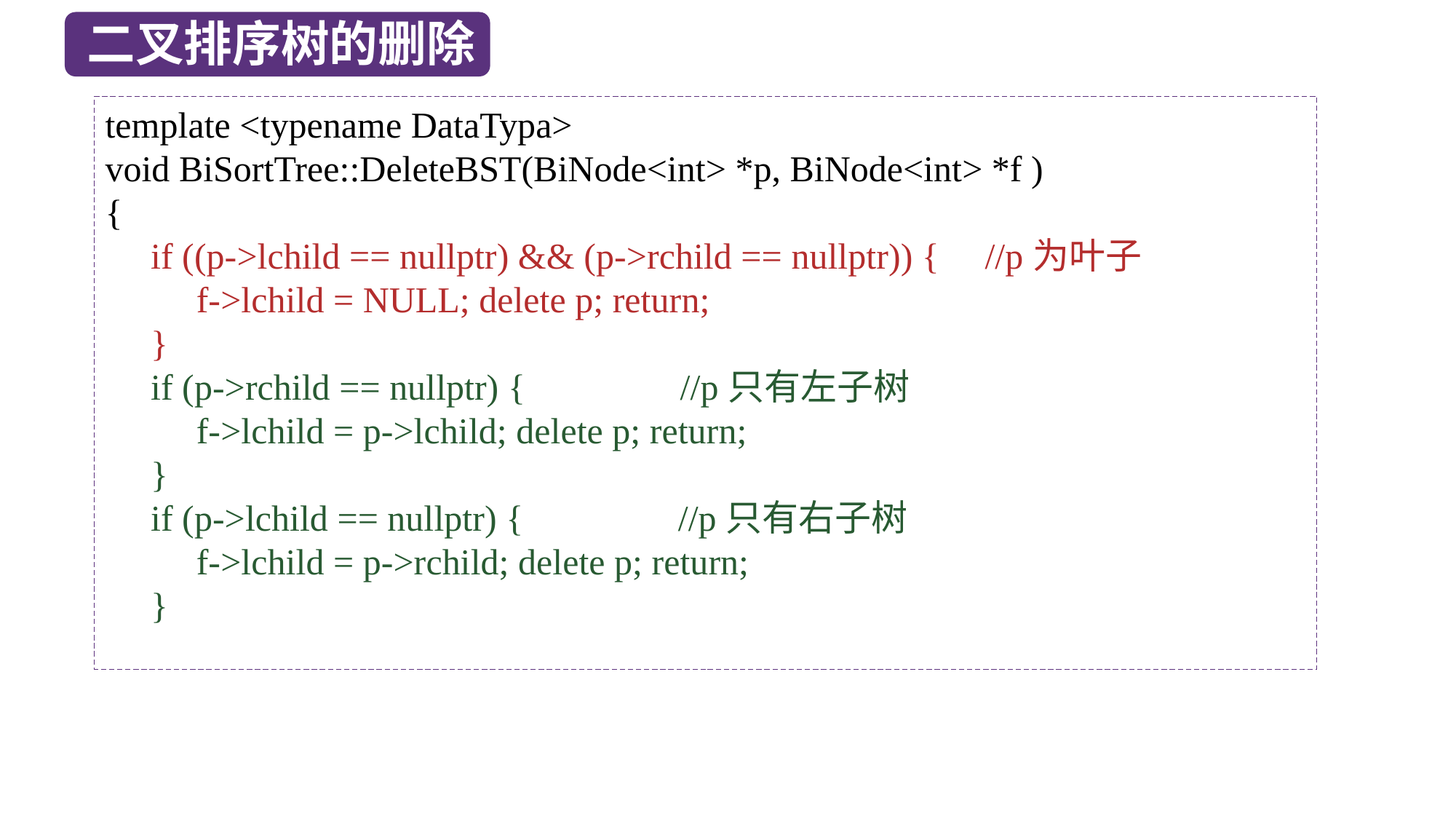

二叉排序树的删除

template <typename DataTypa>
void BiSortTree::DeleteBST(BiNode<int> *p, BiNode<int> *f )
{
     if ((p->lchild == nullptr) && (p->rchild == nullptr)) {     //p为叶子
          f->lchild = NULL; delete p; return;
     }
     if (p->rchild == nullptr) {                 //p只有左子树
          f->lchild = p->lchild; delete p; return;
     }
     if (p->lchild == nullptr) {                 //p只有右子树
          f->lchild = p->rchild; delete p; return;
     }